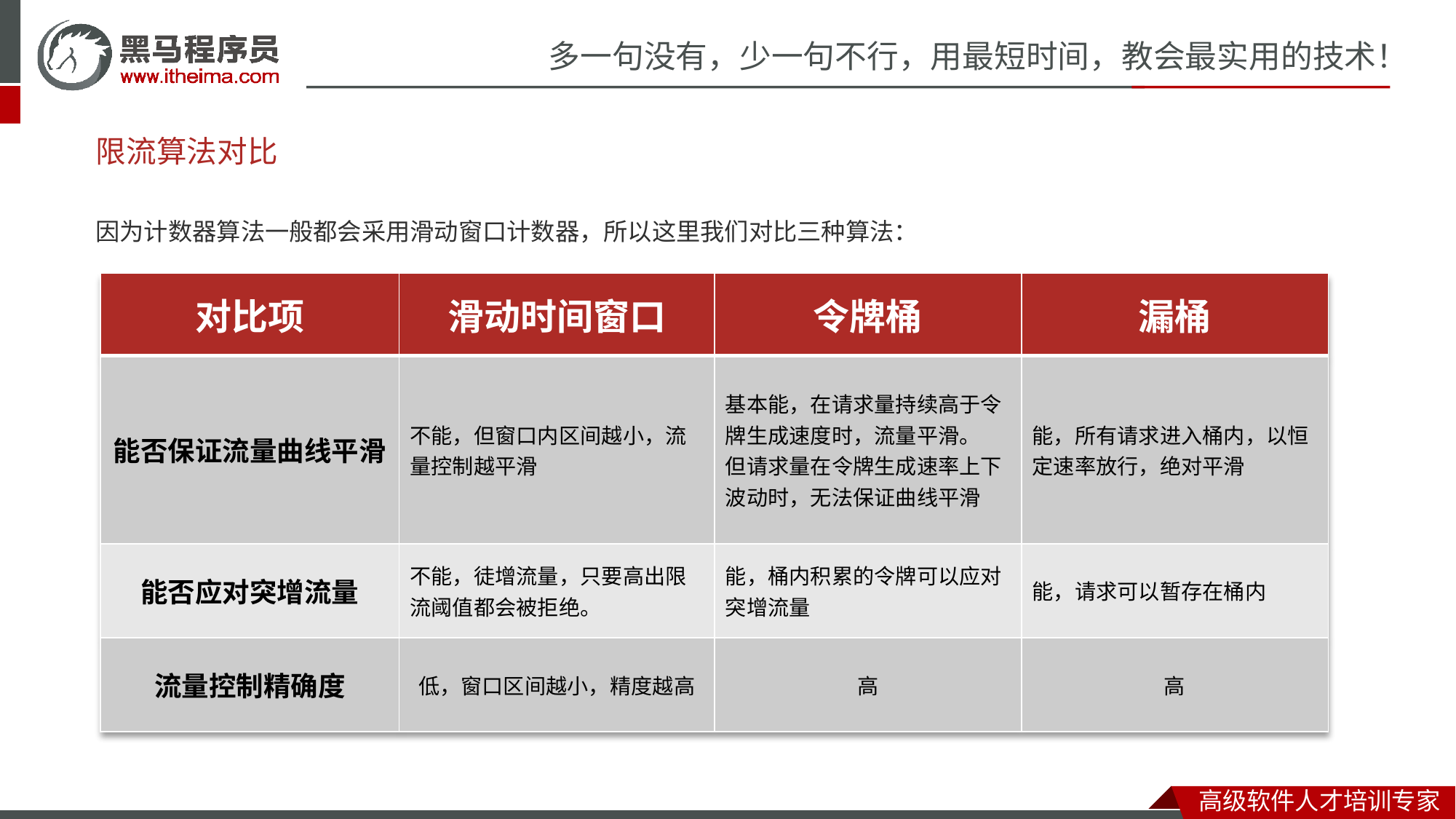

# 限流算法对比
因为计数器算法一般都会采用滑动窗口计数器，所以这里我们对比三种算法：

| 对比项 | 滑动时间窗口 | 令牌桶 | 漏桶 |
| --- | --- | --- | --- |
| 能否保证流量曲线平滑 | 不能，但窗口内区间越小，流量控制越平滑 | 基本能，在请求量持续高于令牌生成速度时，流量平滑。 但请求量在令牌生成速率上下波动时，无法保证曲线平滑 | 能，所有请求进入桶内，以恒定速率放行，绝对平滑 |
| 能否应对突增流量 | 不能，徒增流量，只要高出限流阈值都会被拒绝。 | 能，桶内积累的令牌可以应对突增流量 | 能，请求可以暂存在桶内 |
| 流量控制精确度 | 低，窗口区间越小，精度越高 | 高 | 高 |